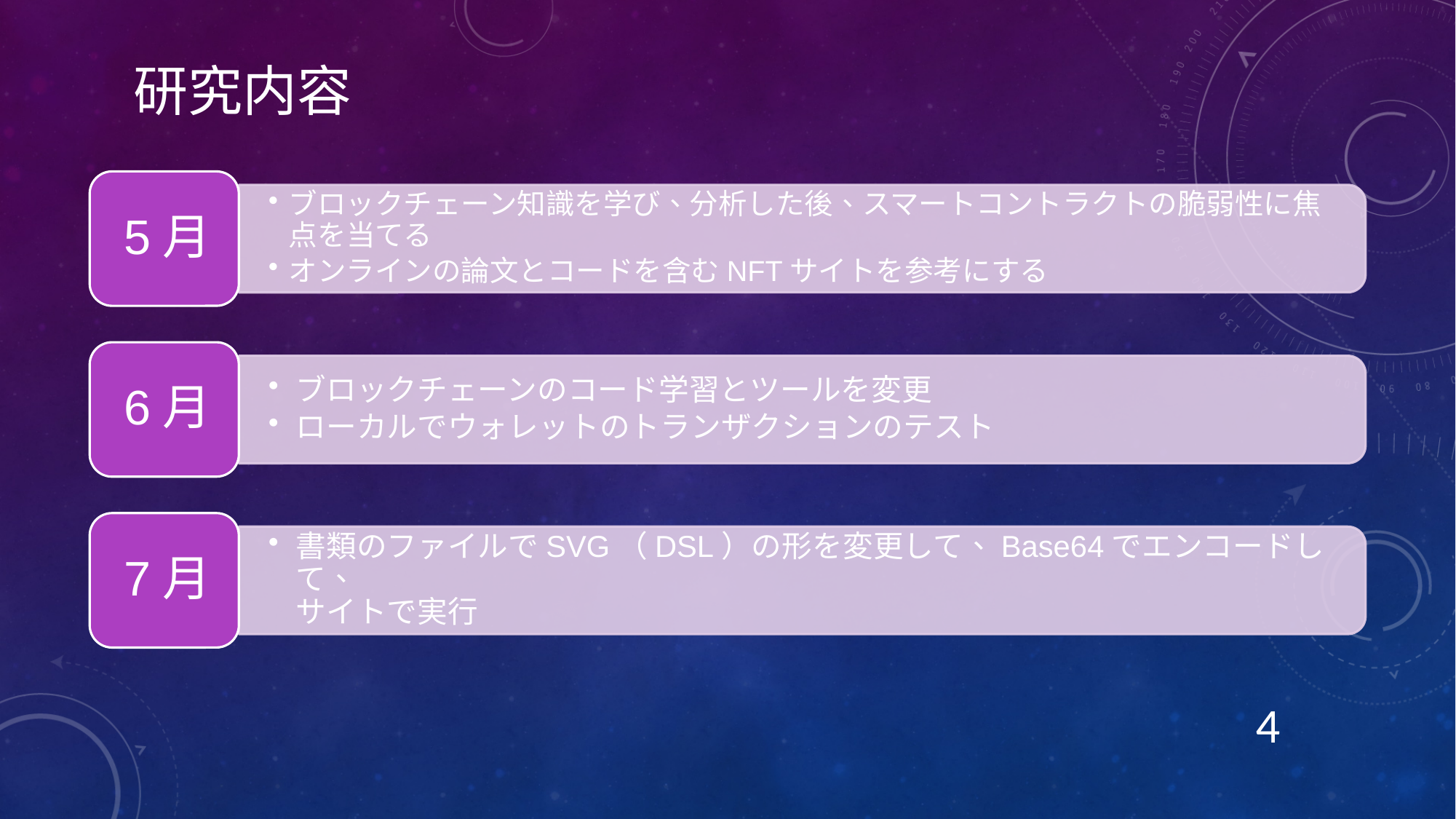

# 研究内容
ブロックチェーン知識を学び、分析した後、スマートコントラクトの脆弱性に焦点を当てる
オンラインの論文とコードを含むNFTサイトを参考にする
5月
ブロックチェーンのコード学習とツールを変更
ローカルでウォレットのトランザクションのテスト
6月
書類のファイルでSVG（DSL）の形を変更して、Base64でエンコードして、
サイトで実行
7月
4